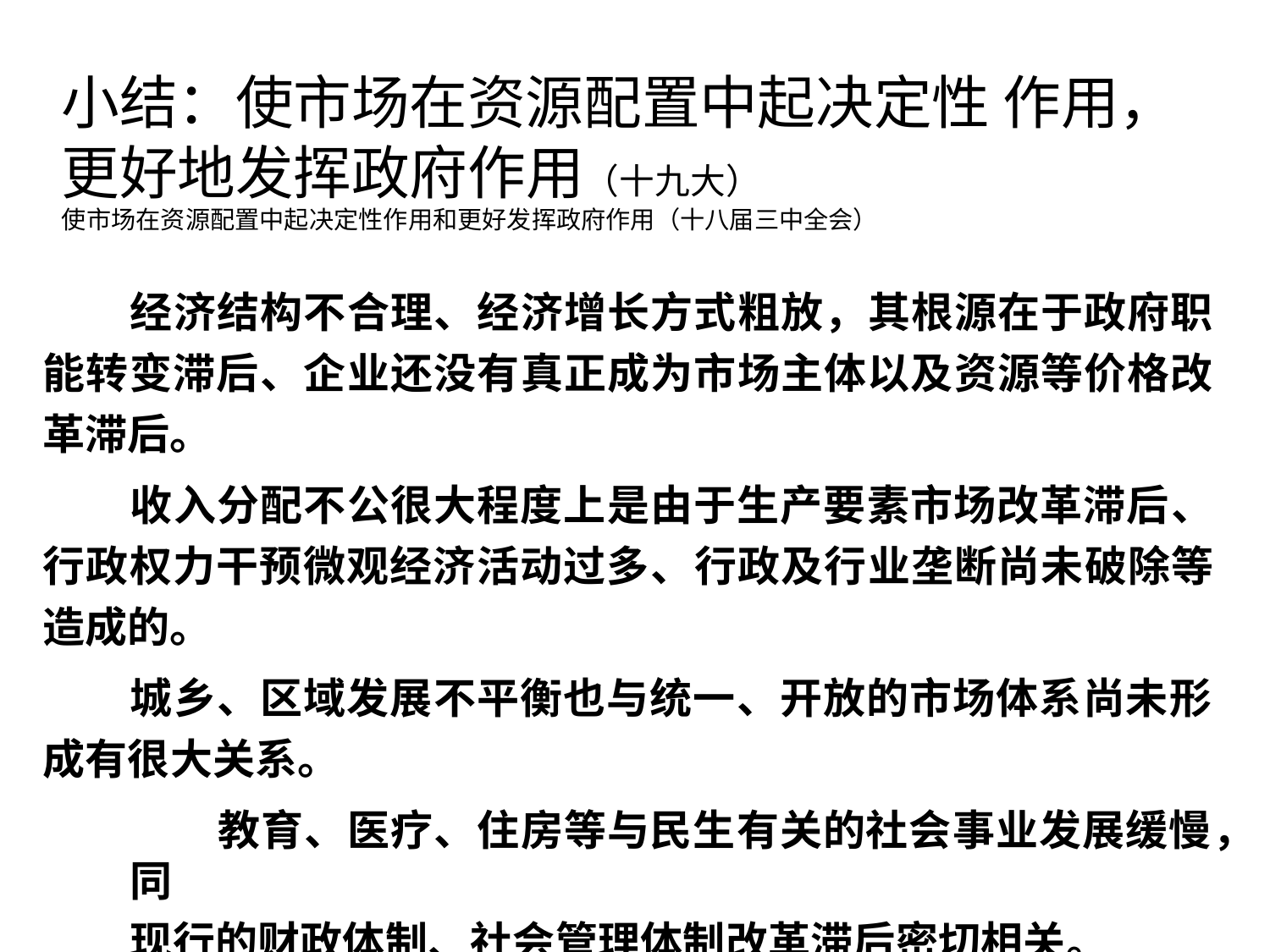

# 小结：使市场在资源配置中起决定性 作用，更好地发挥政府作用（十九大）
使市场在资源配置中起决定性作用和更好发挥政府作用（十八届三中全会）
经济结构不合理、经济增长方式粗放，其根源在于政府职 能转变滞后、企业还没有真正成为市场主体以及资源等价格改 革滞后。
收入分配不公很大程度上是由于生产要素市场改革滞后、 行政权力干预微观经济活动过多、行政及行业垄断尚未破除等 造成的。
城乡、区域发展不平衡也与统一、开放的市场体系尚未形 成有很大关系。
教育、医疗、住房等与民生有关的社会事业发展缓慢，同
现行的财政体制、社会管理体制改革滞后密切相关。